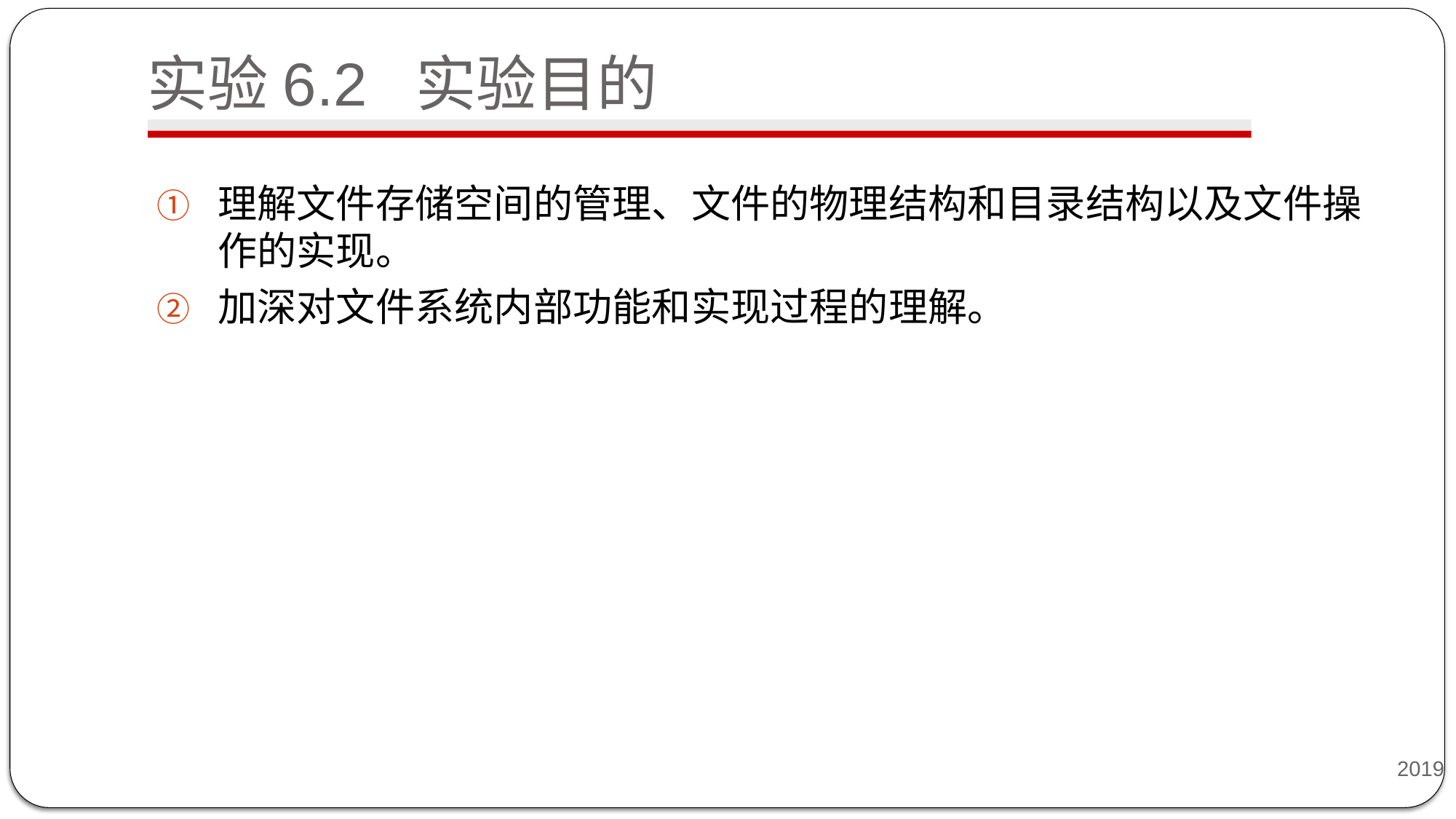

# 实验6.2  实验目的
理解文件存储空间的管理、文件的物理结构和目录结构以及文件操作的实现。
加深对文件系统内部功能和实现过程的理解。
2019